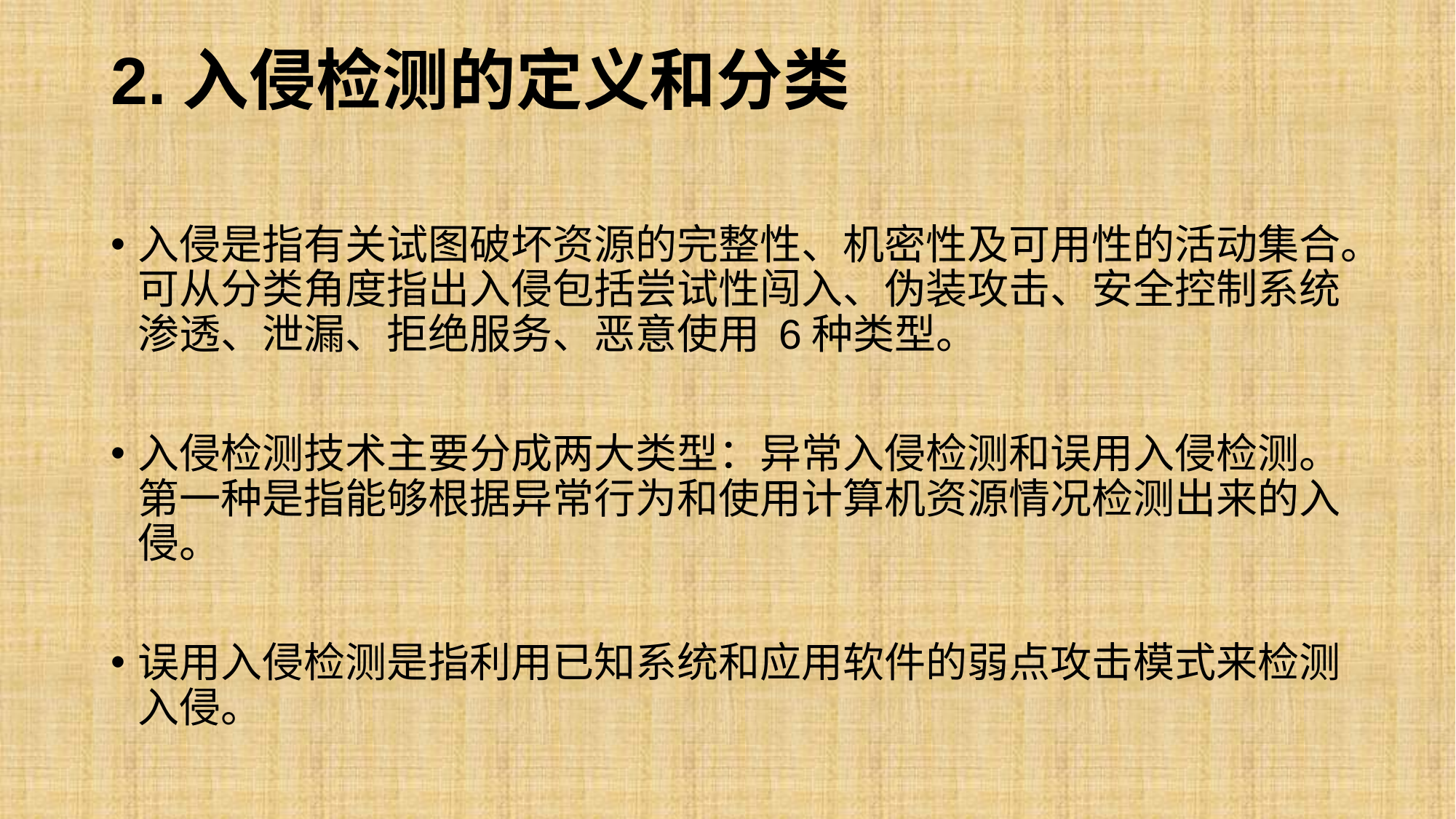

# 2.入侵检测的定义和分类
入侵是指有关试图破坏资源的完整性、机密性及可用性的活动集合。可从分类角度指出入侵包括尝试性闯入、伪装攻击、安全控制系统渗透、泄漏、拒绝服务、恶意使用 6种类型。

入侵检测技术主要分成两大类型：异常入侵检测和误用入侵检测。第一种是指能够根据异常行为和使用计算机资源情况检测出来的入侵。

误用入侵检测是指利用已知系统和应用软件的弱点攻击模式来检测入侵。